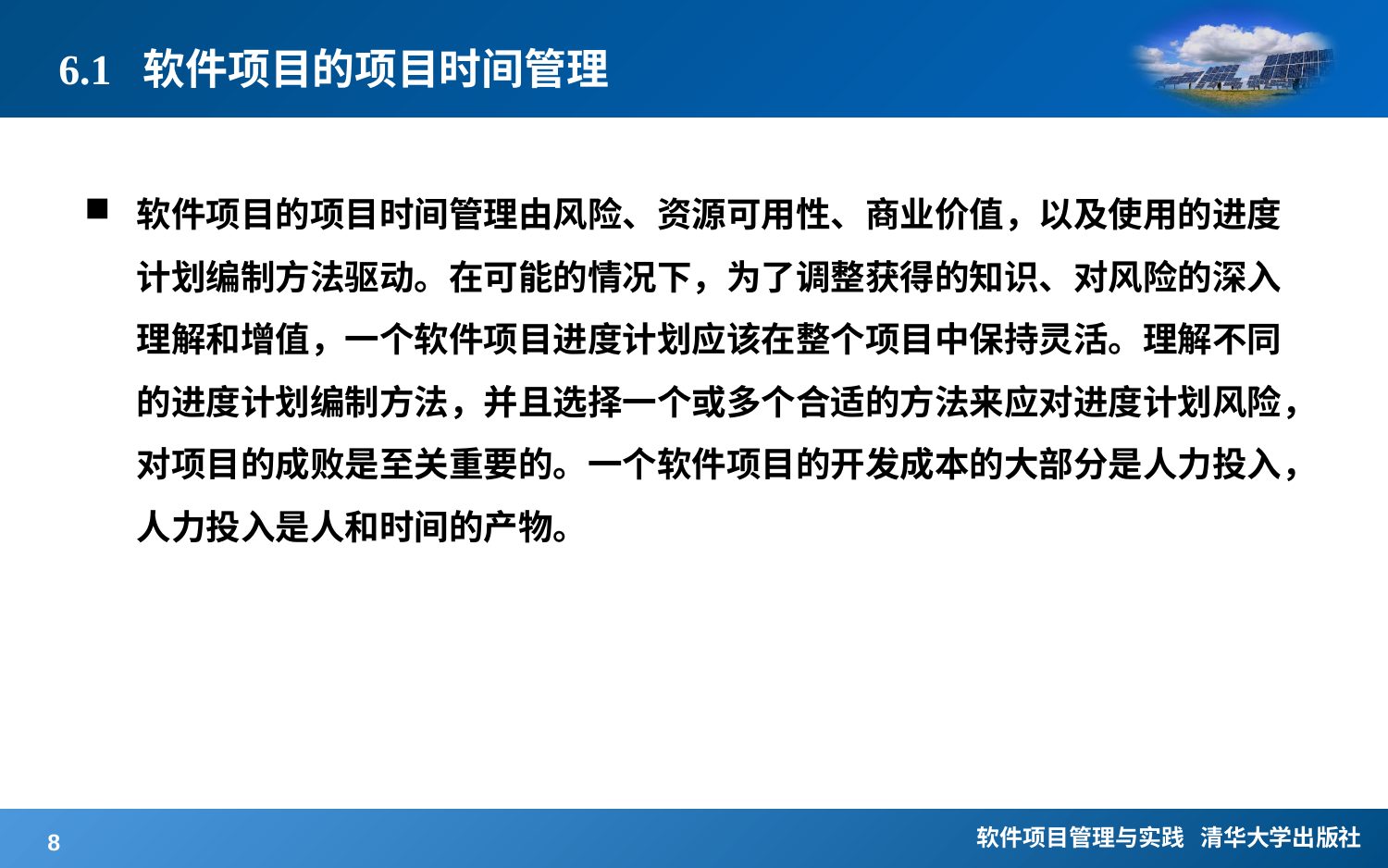

# 6.1  软件项目的项目时间管理
软件项目的项目时间管理由风险、资源可用性、商业价值，以及使用的进度计划编制方法驱动。在可能的情况下，为了调整获得的知识、对风险的深入理解和增值，一个软件项目进度计划应该在整个项目中保持灵活。理解不同的进度计划编制方法，并且选择一个或多个合适的方法来应对进度计划风险，对项目的成败是至关重要的。一个软件项目的开发成本的大部分是人力投入，人力投入是人和时间的产物。